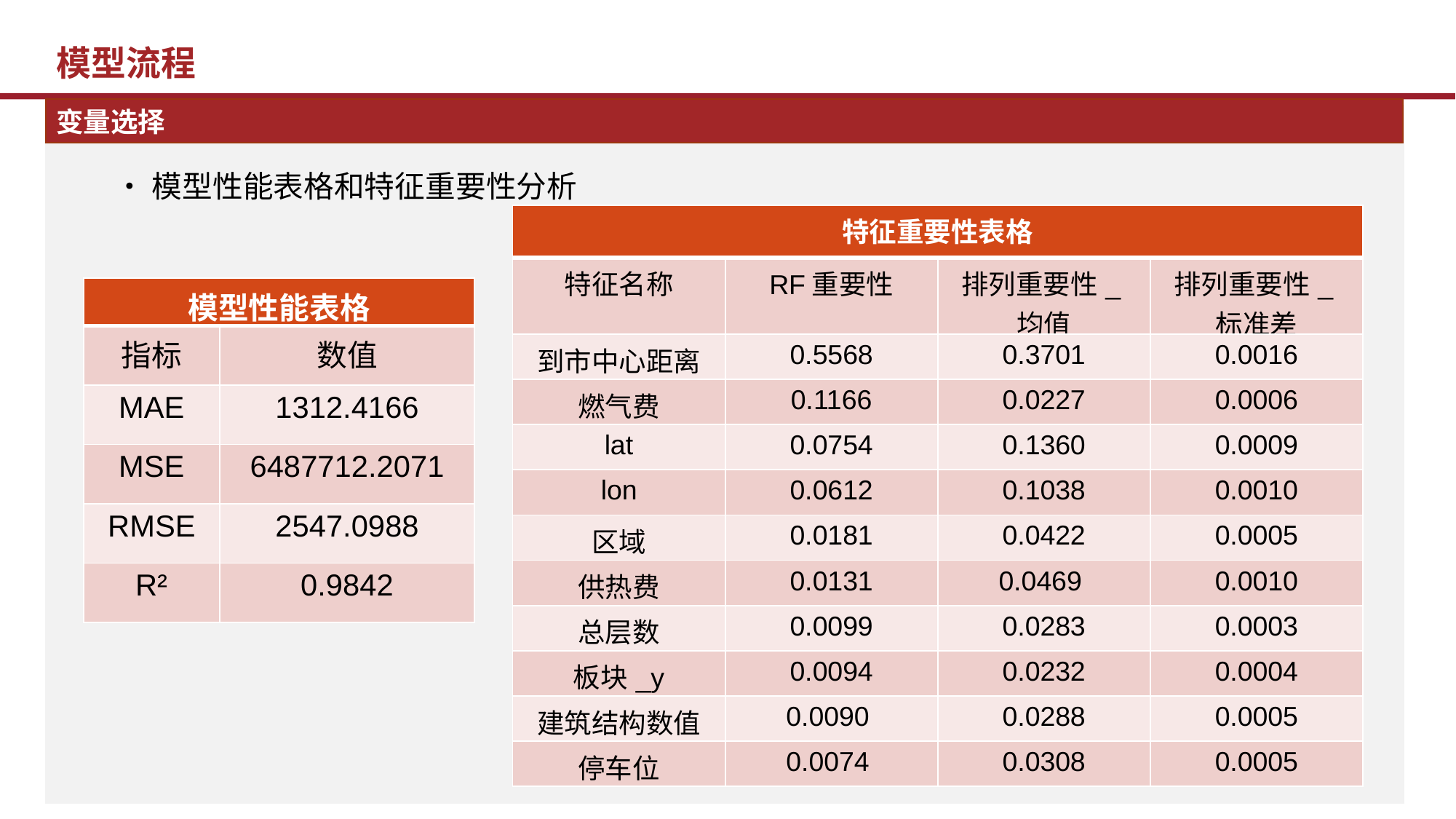

# 模型流程
变量选择

•模型性能表格和特征重要性分析

| 特征重要性表格 |  |  |  |
| --- | --- | --- | --- |
| 特征名称 | RF重要性 | 排列重要性\_均值 | 排列重要性\_标准差 |
| 到市中心距离 | 0.5568 | 0.3701 | 0.0016 |
| 燃气费 | 0.1166 | 0.0227 | 0.0006 |
| lat | 0.0754 | 0.1360 | 0.0009 |
| lon | 0.0612 | 0.1038 | 0.0010 |
| 区域 | 0.0181 | 0.0422 | 0.0005 |
| 供热费 | 0.0131 | 0.0469 | 0.0010 |
| 总层数 | 0.0099 | 0.0283 | 0.0003 |
| 板块\_y | 0.0094 | 0.0232 | 0.0004 |
| 建筑结构数值 | 0.0090 | 0.0288 | 0.0005 |
| 停车位 | 0.0074 | 0.0308 | 0.0005 |
| 模型性能表格 |  |
| --- | --- |
| 指标 | 数值 |
| MAE | 1312.4166 |
| MSE | 6487712.2071 |
| RMSE | 2547.0988 |
| R² | 0.9842 |